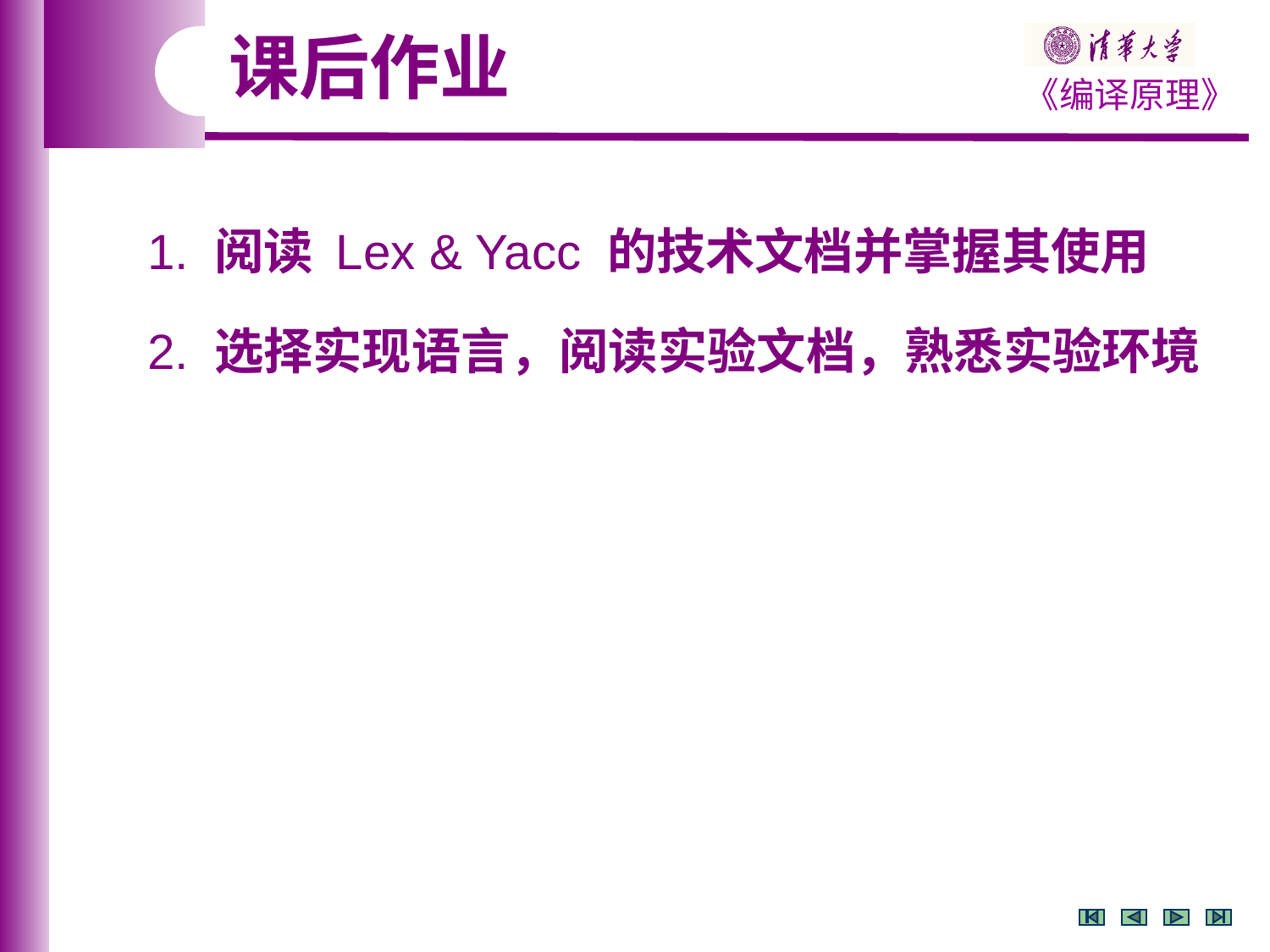

课后作业
1. 阅读 Lex & Yacc 的技术文档并掌握其使用
2. 选择实现语言，阅读实验文档，熟悉实验环境